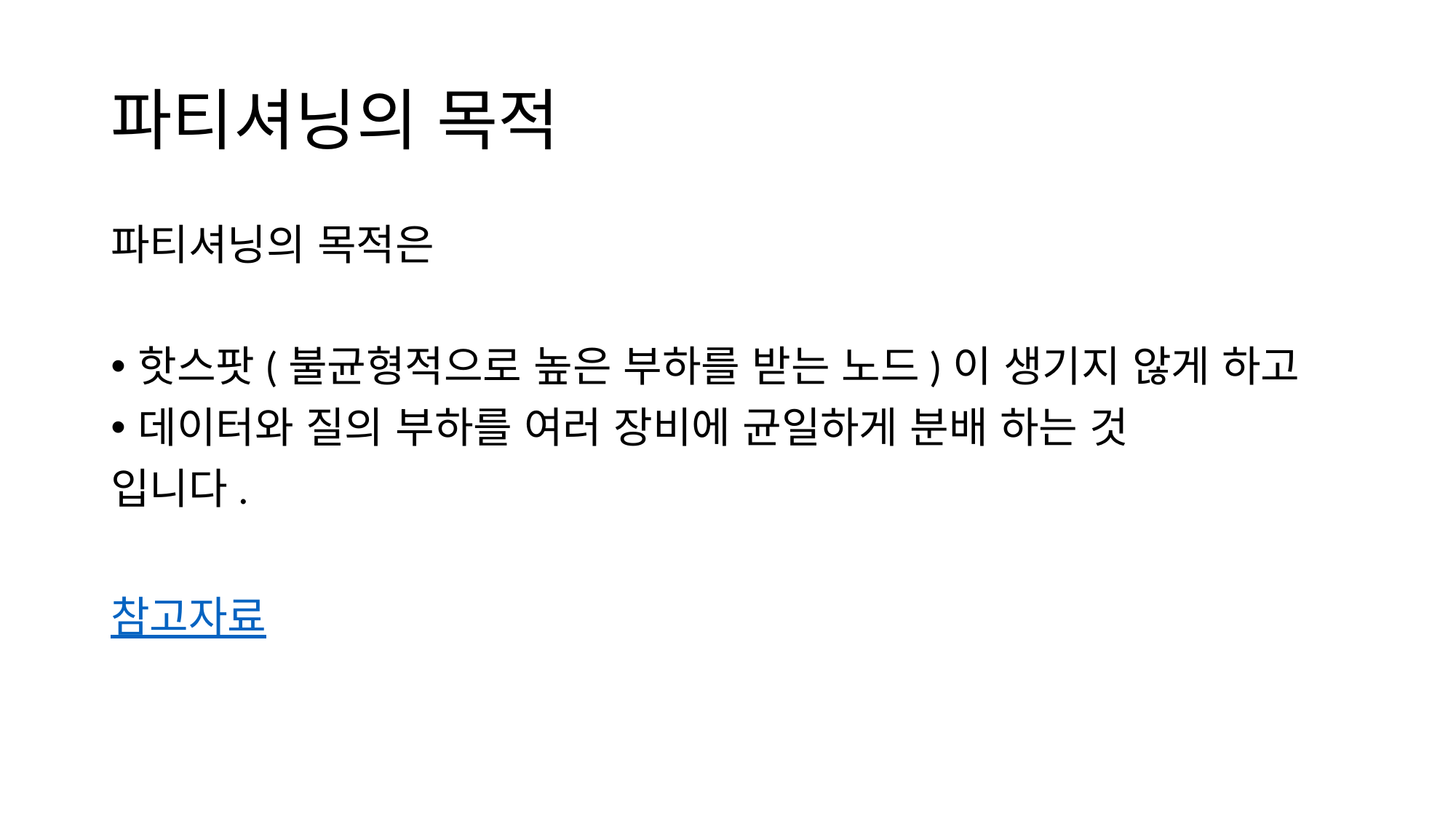

# 파티셔닝의 목적
파티셔닝의 목적은

핫스팟(불균형적으로 높은 부하를 받는 노드)이 생기지 않게 하고
데이터와 질의 부하를 여러 장비에 균일하게 분배 하는 것
입니다.

참고자료